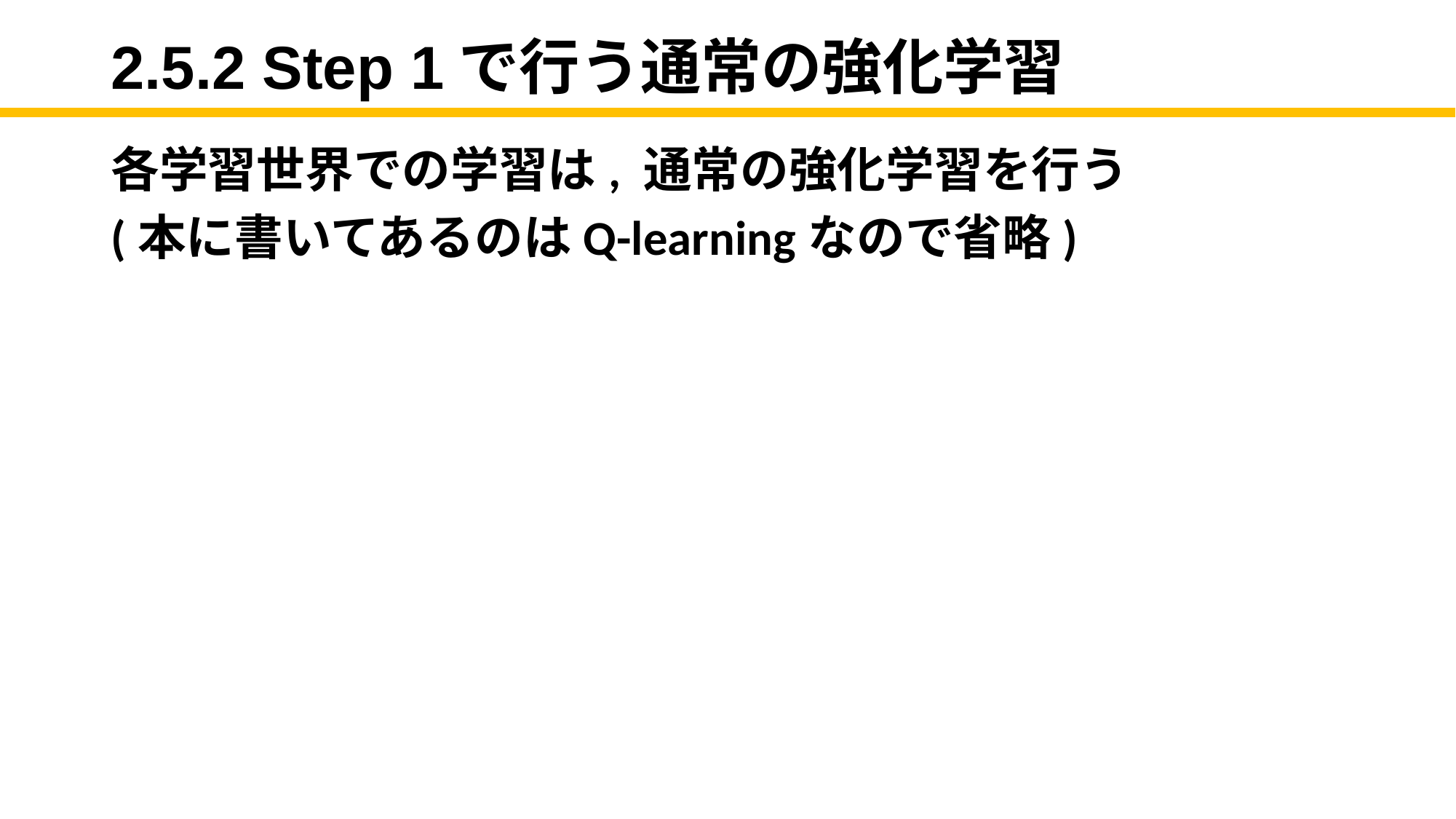

# 2.5.2 Step 1で行う通常の強化学習
各学習世界での学習は, 通常の強化学習を行う
(本に書いてあるのはQ-learningなので省略)